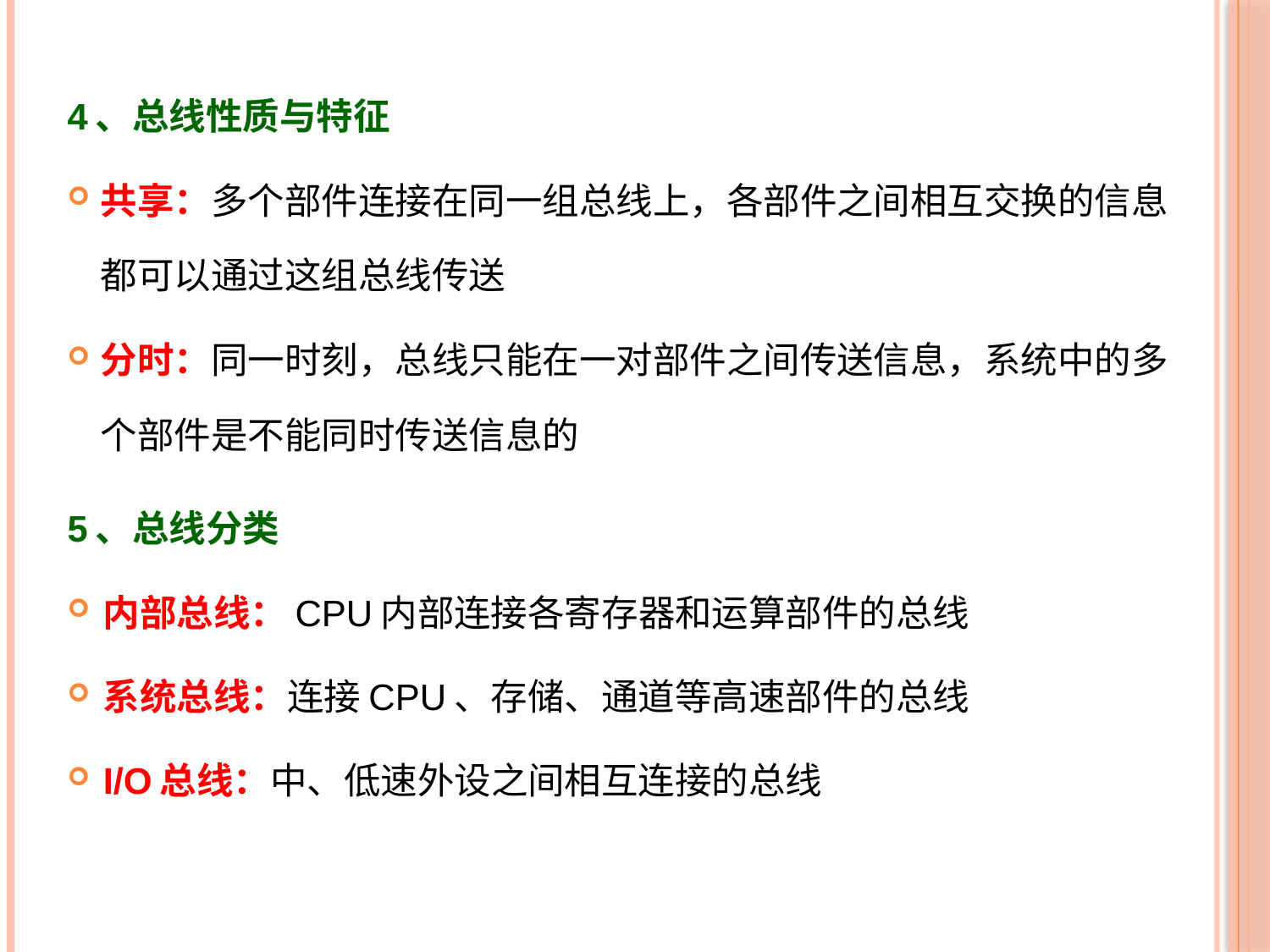

4、总线性质与特征
共享：多个部件连接在同一组总线上，各部件之间相互交换的信息都可以通过这组总线传送
分时：同一时刻，总线只能在一对部件之间传送信息，系统中的多个部件是不能同时传送信息的
5、总线分类
内部总线：CPU内部连接各寄存器和运算部件的总线
系统总线：连接CPU、存储、通道等高速部件的总线
I/O总线：中、低速外设之间相互连接的总线